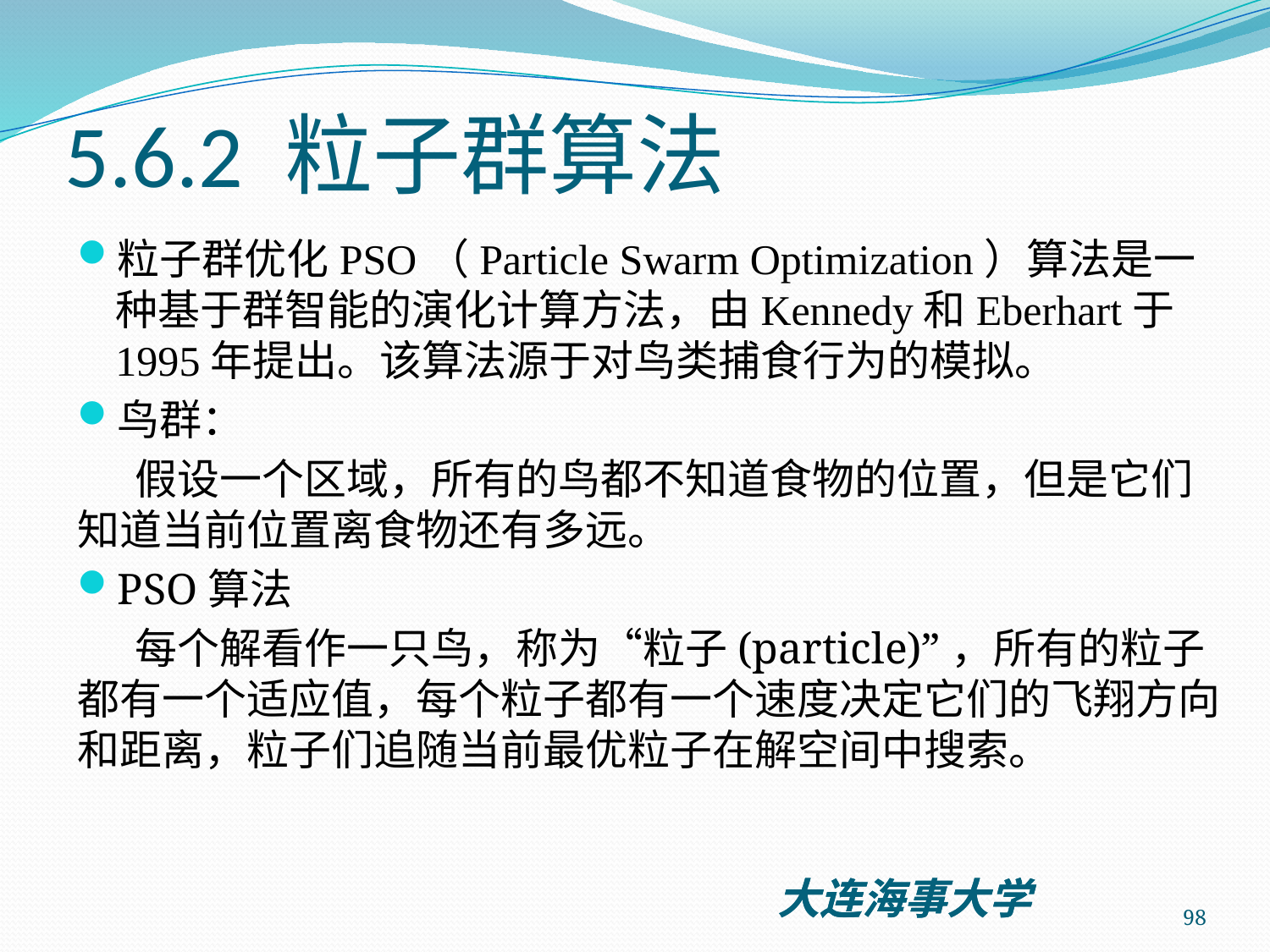

# 5.6.2 粒子群算法
粒子群优化PSO（Particle Swarm Optimization）算法是一种基于群智能的演化计算方法，由Kennedy和Eberhart于1995年提出。该算法源于对鸟类捕食行为的模拟。
鸟群：
     假设一个区域，所有的鸟都不知道食物的位置，但是它们知道当前位置离食物还有多远。
PSO算法
     每个解看作一只鸟，称为“粒子(particle)”，所有的粒子都有一个适应值，每个粒子都有一个速度决定它们的飞翔方向和距离，粒子们追随当前最优粒子在解空间中搜索。
98